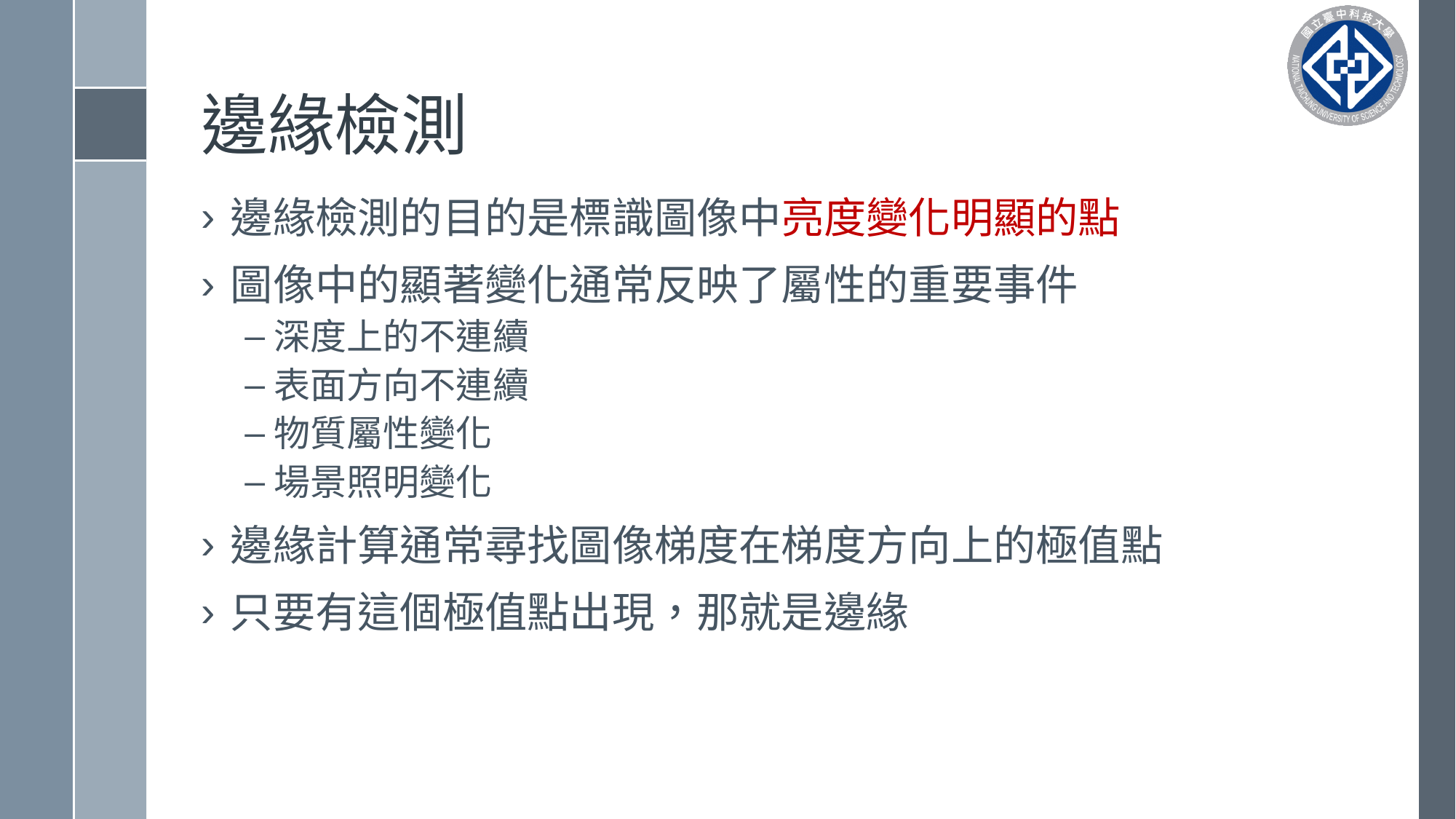

# 邊緣檢測
邊緣檢測的目的是標識圖像中亮度變化明顯的點
圖像中的顯著變化通常反映了屬性的重要事件
深度上的不連續
表面方向不連續
物質屬性變化
場景照明變化
邊緣計算通常尋找圖像梯度在梯度方向上的極值點
只要有這個極值點出現，那就是邊緣